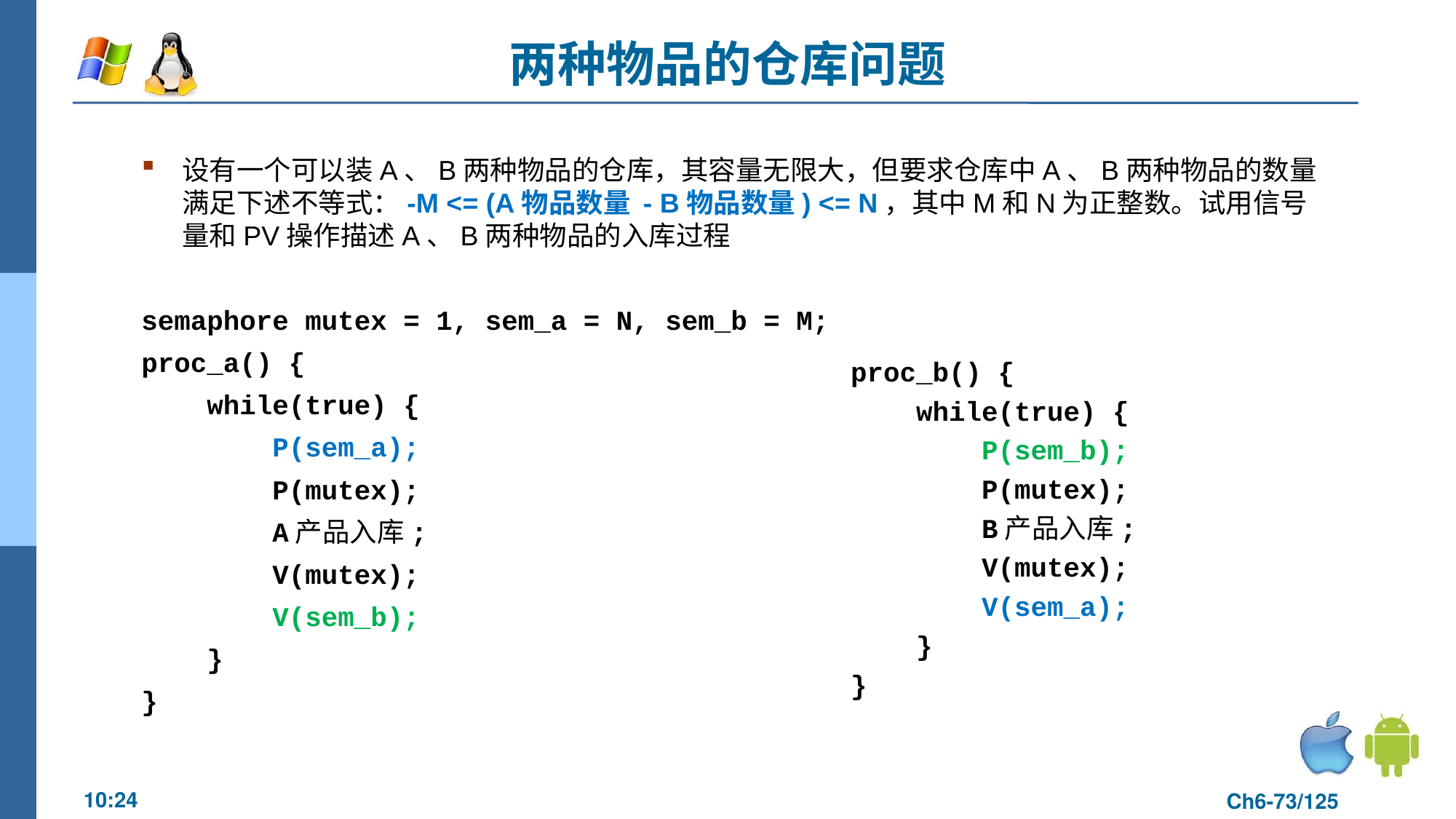

# 两种物品的仓库问题
设有一个可以装A、B两种物品的仓库，其容量无限大，但要求仓库中A、B两种物品的数量满足下述不等式：-M <= (A物品数量 - B物品数量) <= N，其中M和N为正整数。试用信号量和PV操作描述A、B两种物品的入库过程

semaphore mutex = 1, sem_a = N, sem_b = M;
proc_a() {
    while(true) {
        P(sem_a);
        P(mutex);
        A产品入库;
        V(mutex);
        V(sem_b);
    }
}
proc_b() {
    while(true) {
        P(sem_b);
        P(mutex);
        B产品入库;
        V(mutex);
        V(sem_a);
    }
}